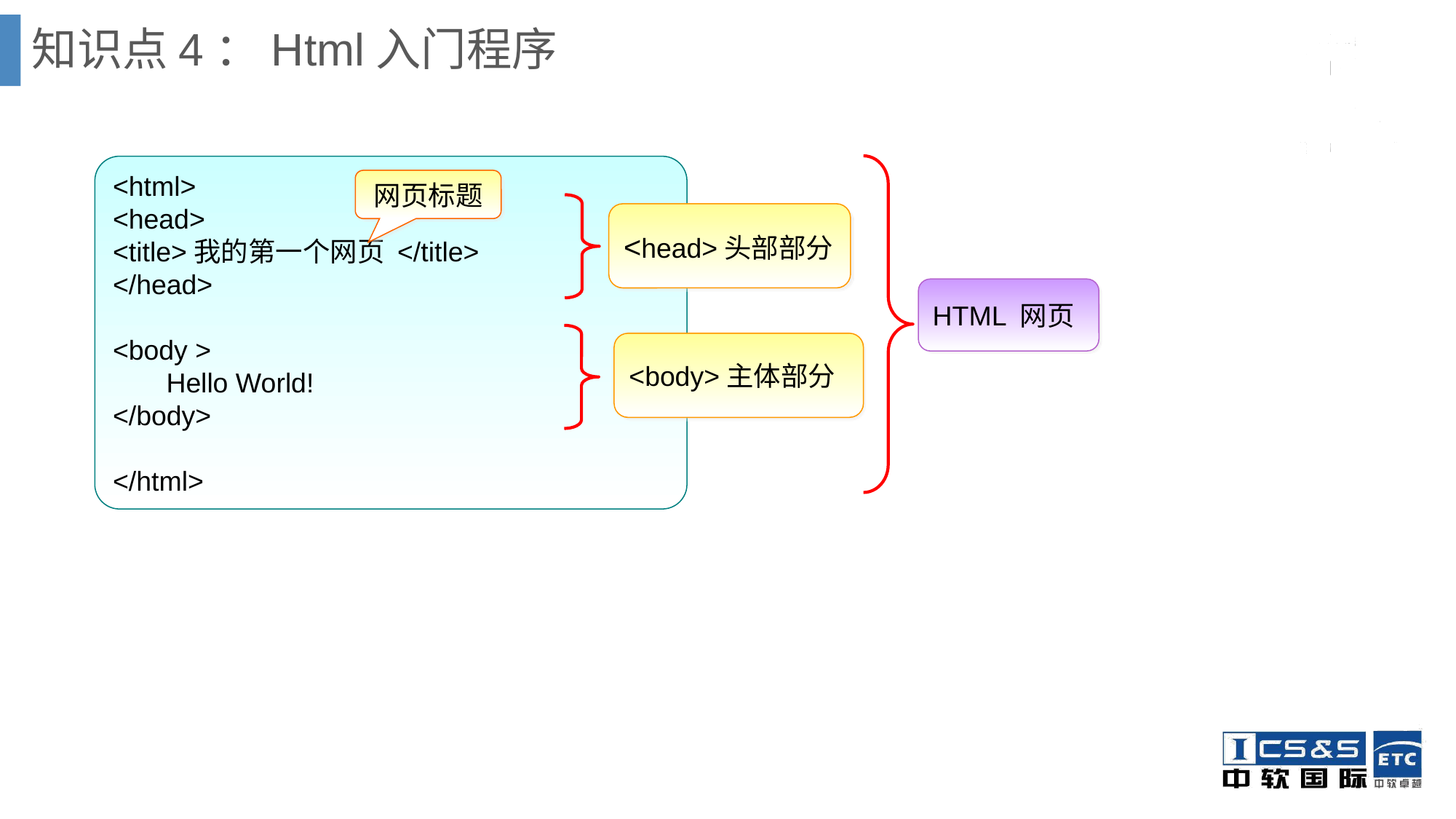

# 知识点4：Html入门程序

<html>
<head>
<title>我的第一个网页 </title>
</head>

<body >
       Hello World!
</body>

</html>
网页标题

<head>头部部分
HTML 网页

<body>主体部分